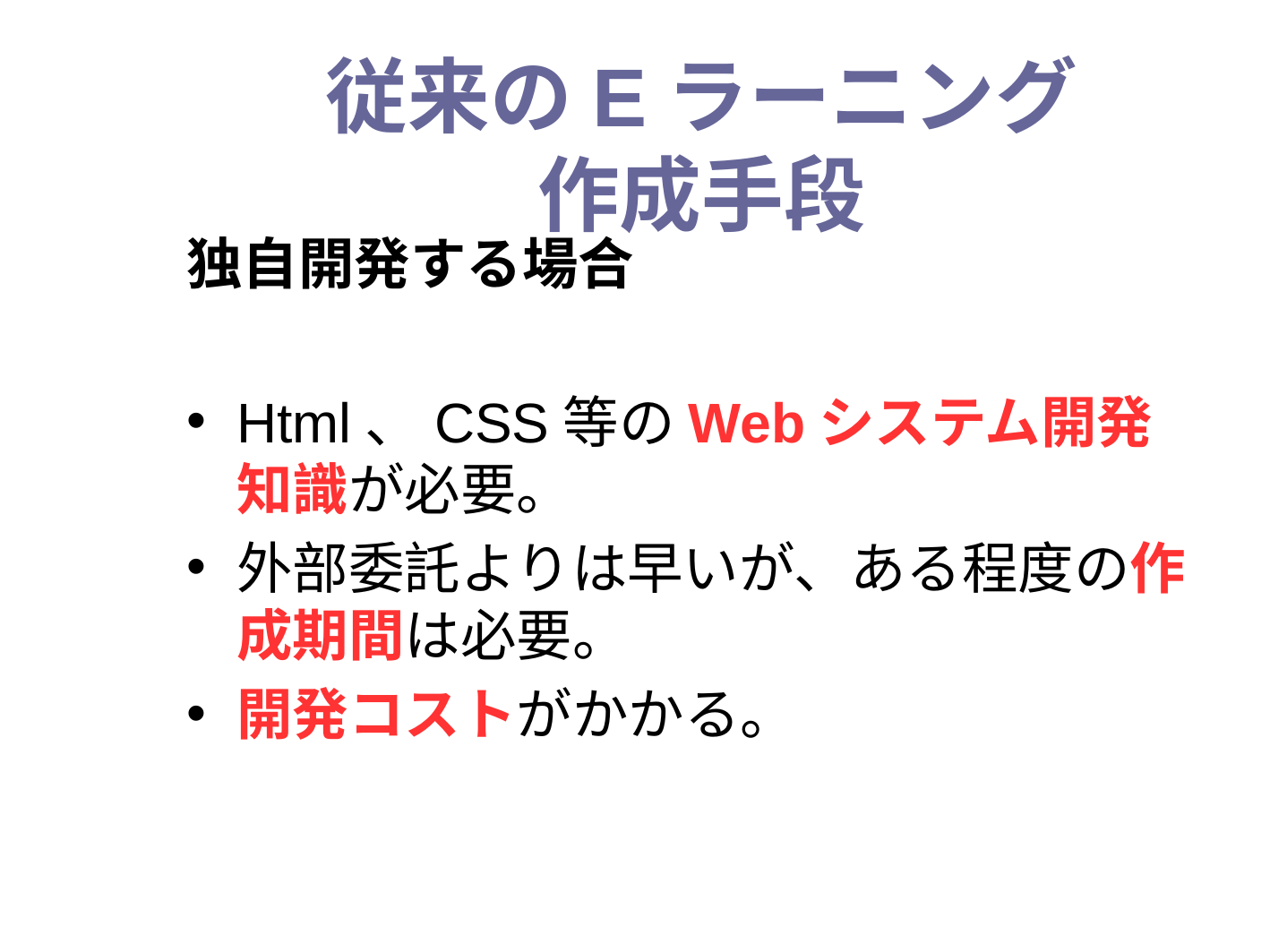

# 従来のEラーニング 作成手段
独自開発する場合

Html、CSS等のWebシステム開発知識が必要。
外部委託よりは早いが、ある程度の作成期間は必要。
開発コストがかかる。